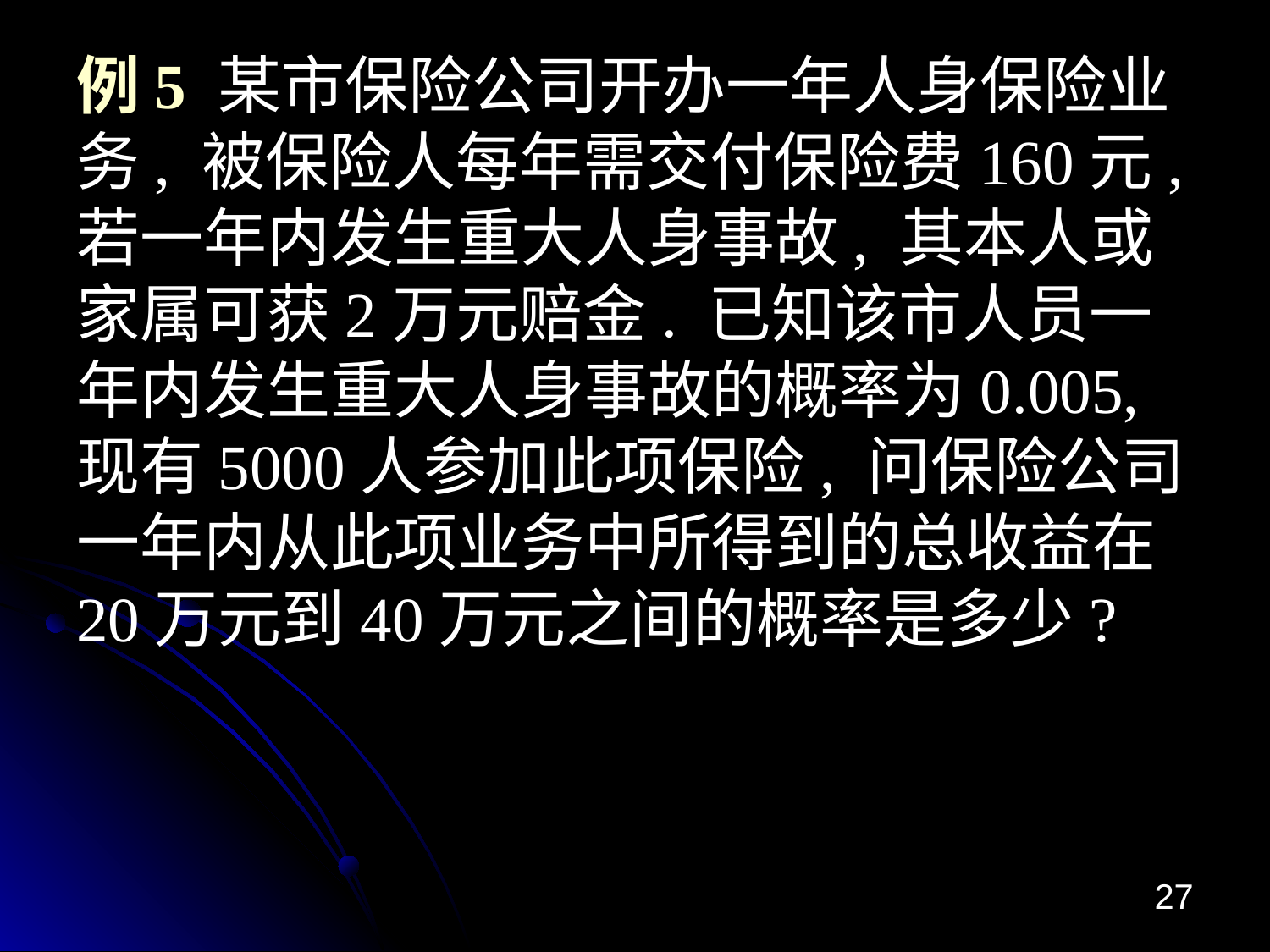

# 例5 某市保险公司开办一年人身保险业务, 被保险人每年需交付保险费160元, 若一年内发生重大人身事故, 其本人或家属可获2万元赔金. 已知该市人员一年内发生重大人身事故的概率为0.005, 现有5000人参加此项保险, 问保险公司一年内从此项业务中所得到的总收益在20万元到40万元之间的概率是多少?
27